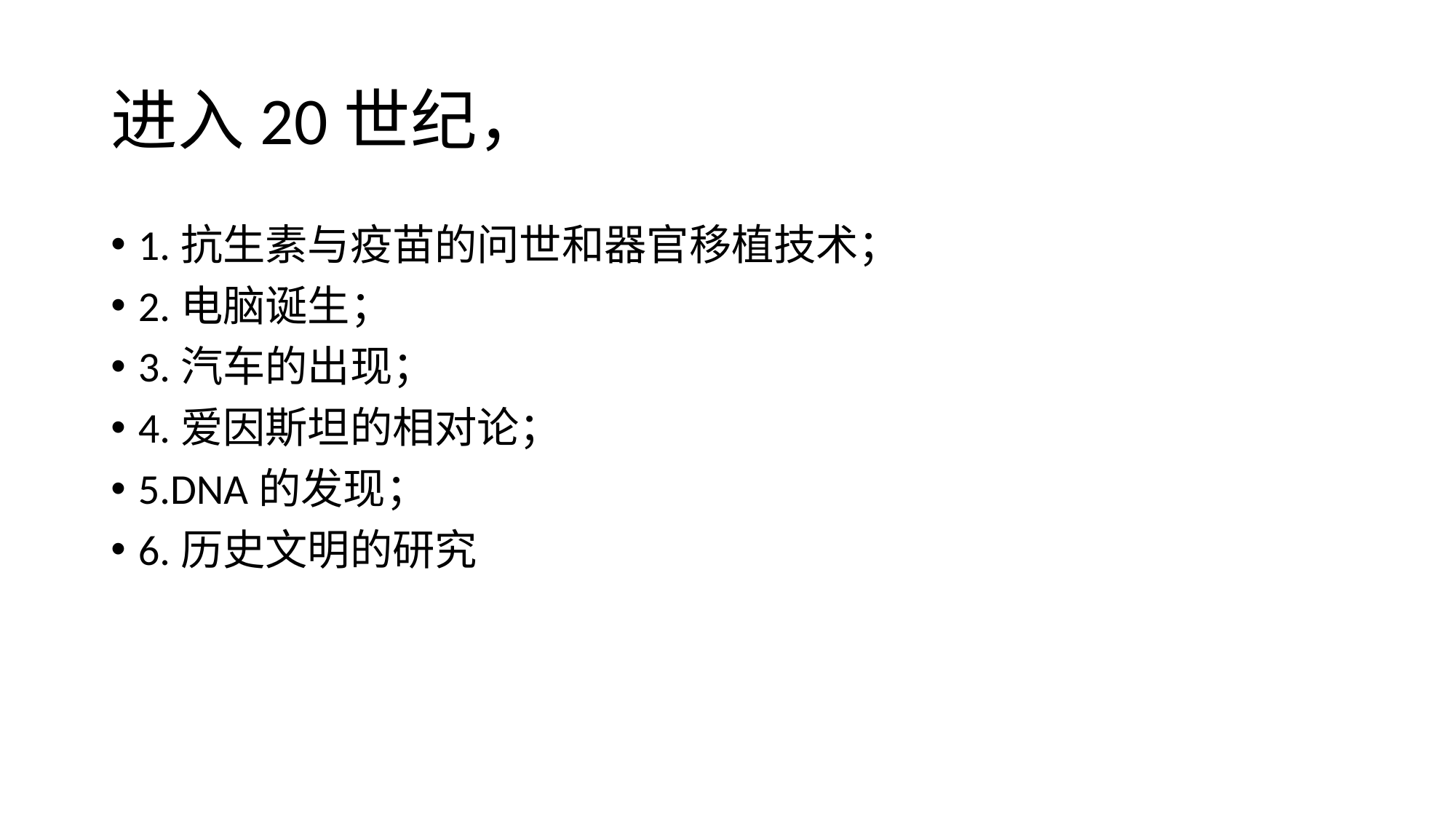

# 进入20世纪，
1.抗生素与疫苗的问世和器官移植技术；
2.电脑诞生；
3.汽车的出现；
4.爱因斯坦的相对论；
5.DNA的发现；
6.历史文明的研究